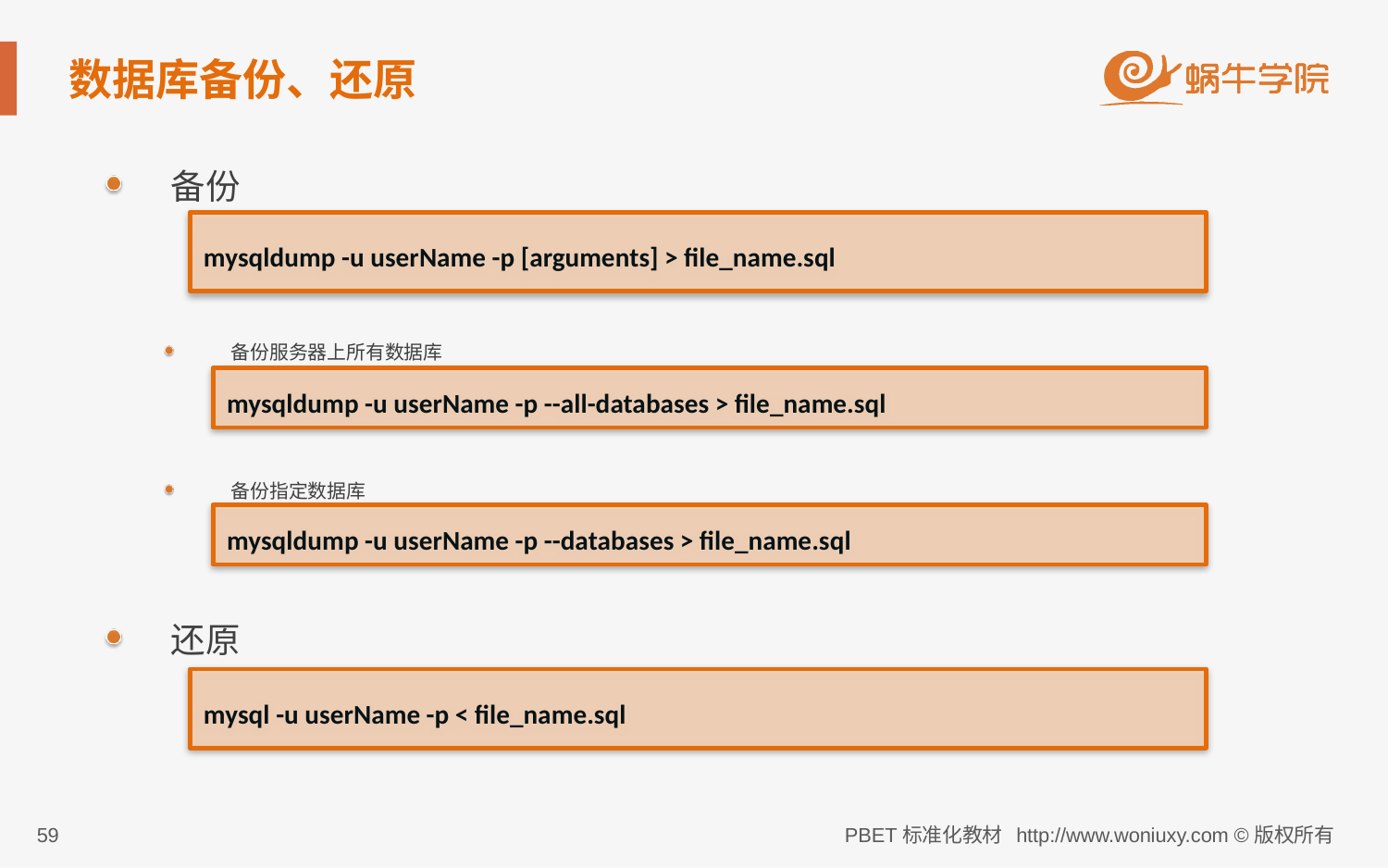

# 数据库备份、还原
备份

备份服务器上所有数据库

备份指定数据库

还原

mysqldump -u userName -p [arguments] > file_name.sql
mysqldump -u userName -p --all-databases > file_name.sql
mysqldump -u userName -p --databases > file_name.sql
mysql -u userName -p < file_name.sql